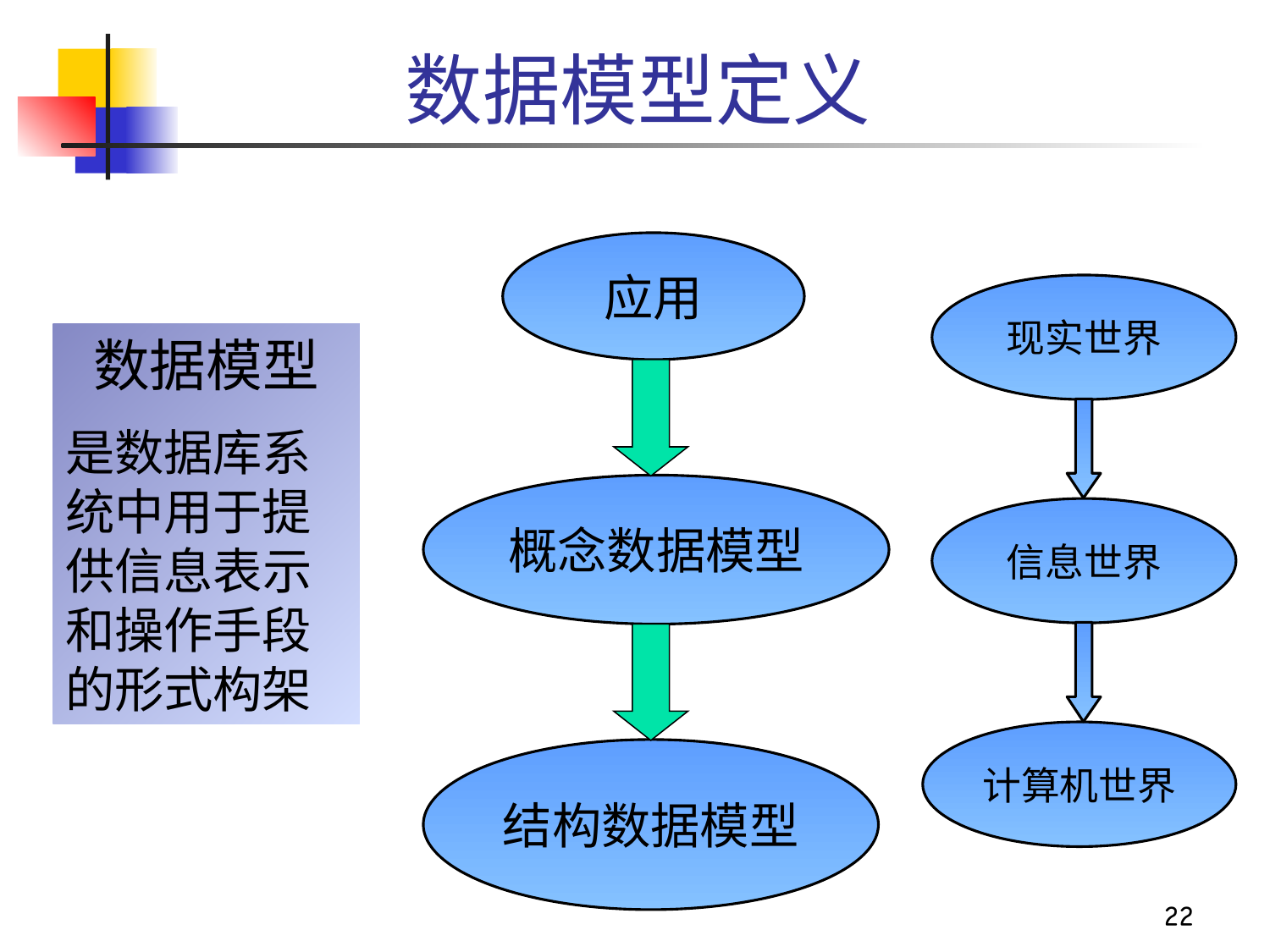

# 数据模型定义
应用

概念数据模型

结构数据模型
现实世界

信息世界

计算机世界
数据模型
是数据库系统中用于提供信息表示和操作手段的形式构架
22